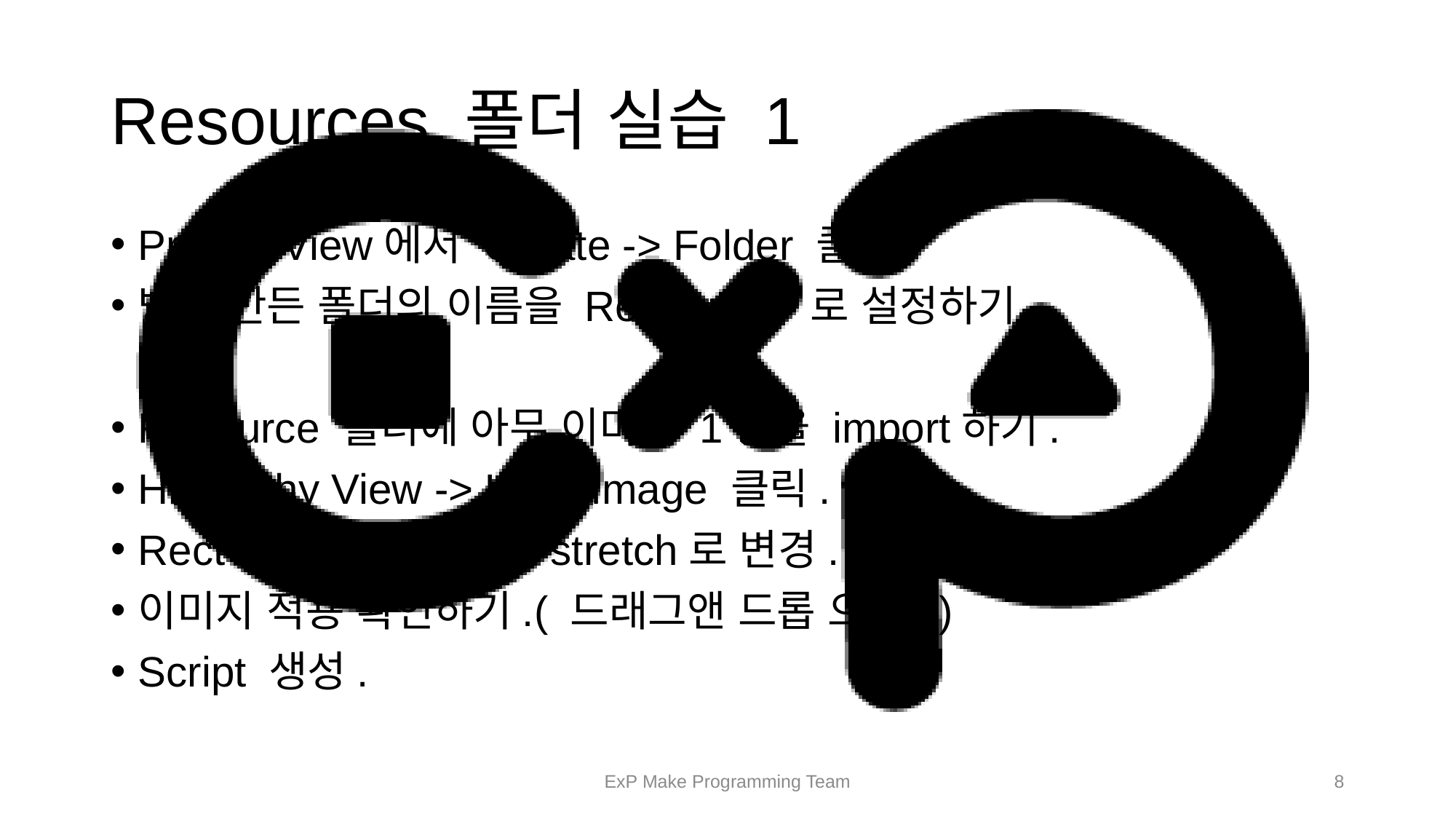

# Resources 폴더 실습 1
Project View에서 Create -> Folder 클릭
방금 만든 폴더의 이름을 Resources 로 설정하기.

Resource 폴더에 아무 이미지 1장을 import하기.
Hierarchy View -> UI -> Image 클릭.
Rect Transform 에서 stretch로 변경.
이미지 적용 확인하기.( 드래그앤 드롭 으로..)
Script 생성.

ExP Make Programming Team
8